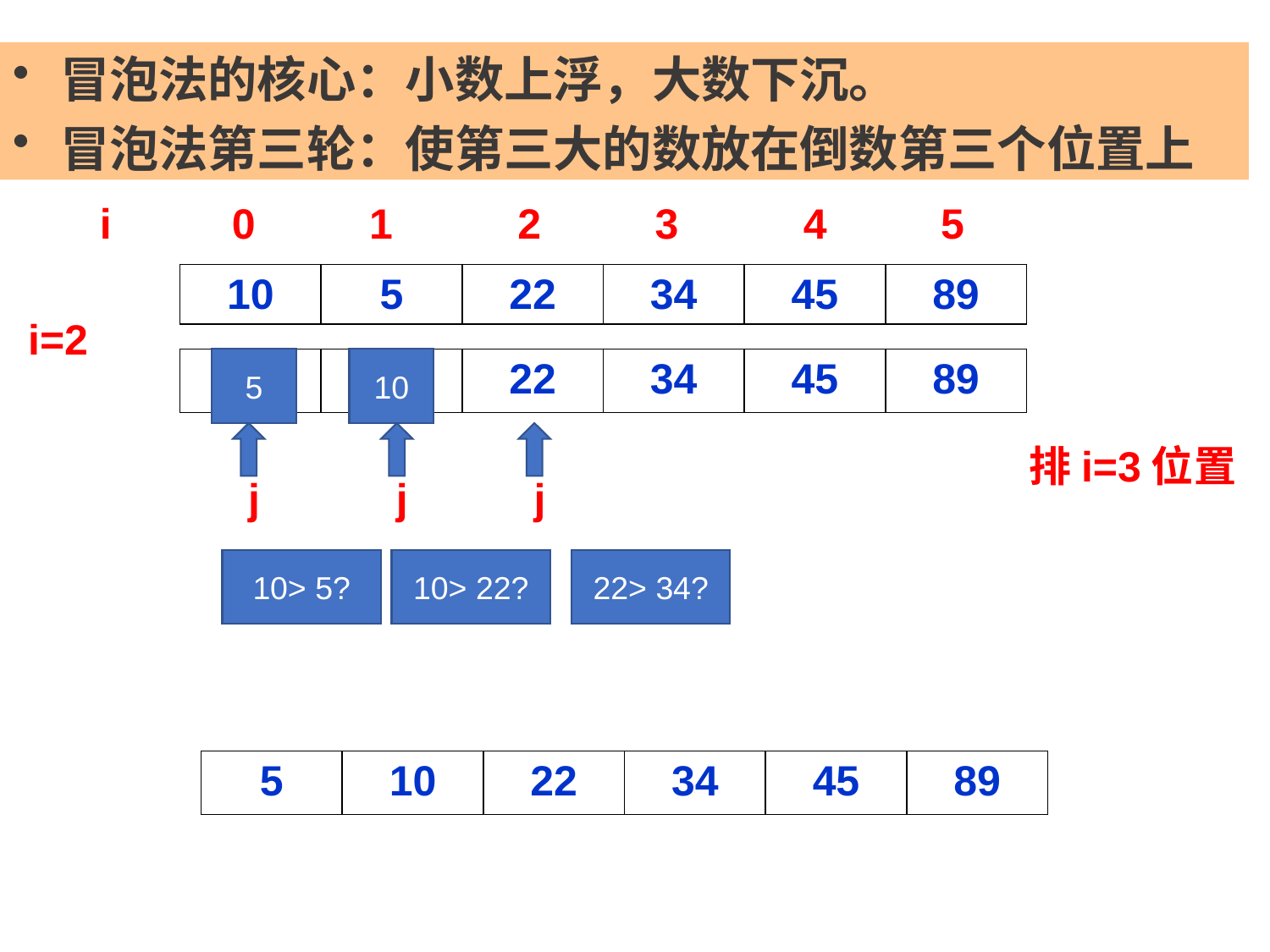

冒泡法的核心：小数上浮，大数下沉。
冒泡法第三轮：使第三大的数放在倒数第三个位置上
i
0
1
2
3
4
5
| 10 | 5 | 22 | 34 | 45 | 89 |
| --- | --- | --- | --- | --- | --- |
i=2
| 10 | 5 | 22 | 34 | 45 | 89 |
| --- | --- | --- | --- | --- | --- |
5
10

j

j

j
排i=3位置
10> 5?
10> 22?
22> 34?
| 5 | 10 | 22 | 34 | 45 | 89 |
| --- | --- | --- | --- | --- | --- |